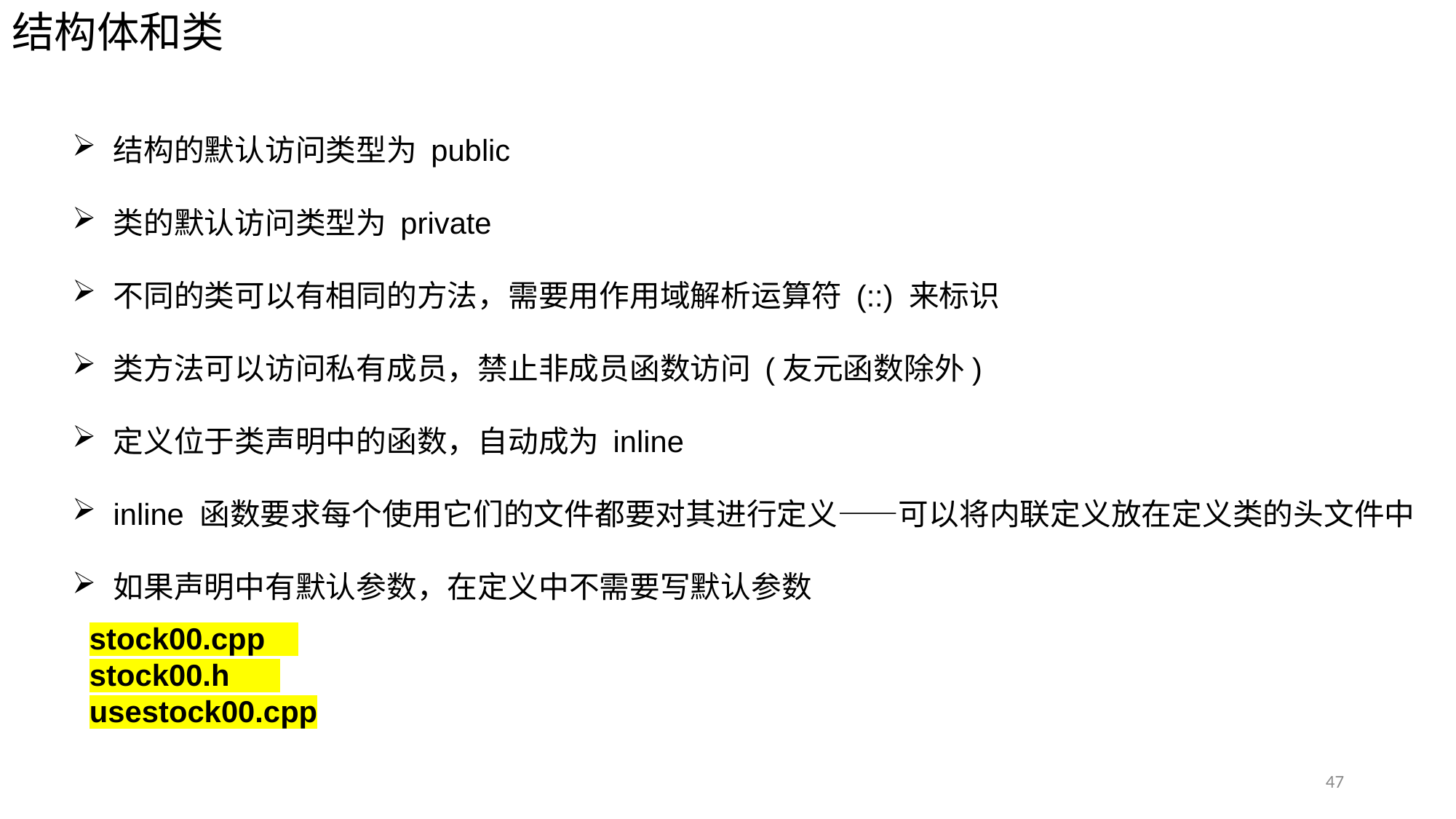

结构体和类
结构的默认访问类型为 public

类的默认访问类型为 private

不同的类可以有相同的方法，需要用作用域解析运算符 (::) 来标识

类方法可以访问私有成员，禁止非成员函数访问 (友元函数除外)

定义位于类声明中的函数，自动成为 inline

inline 函数要求每个使用它们的文件都要对其进行定义——可以将内联定义放在定义类的头文件中

如果声明中有默认参数，在定义中不需要写默认参数
stock00.cpp
stock00.h
usestock00.cpp
47